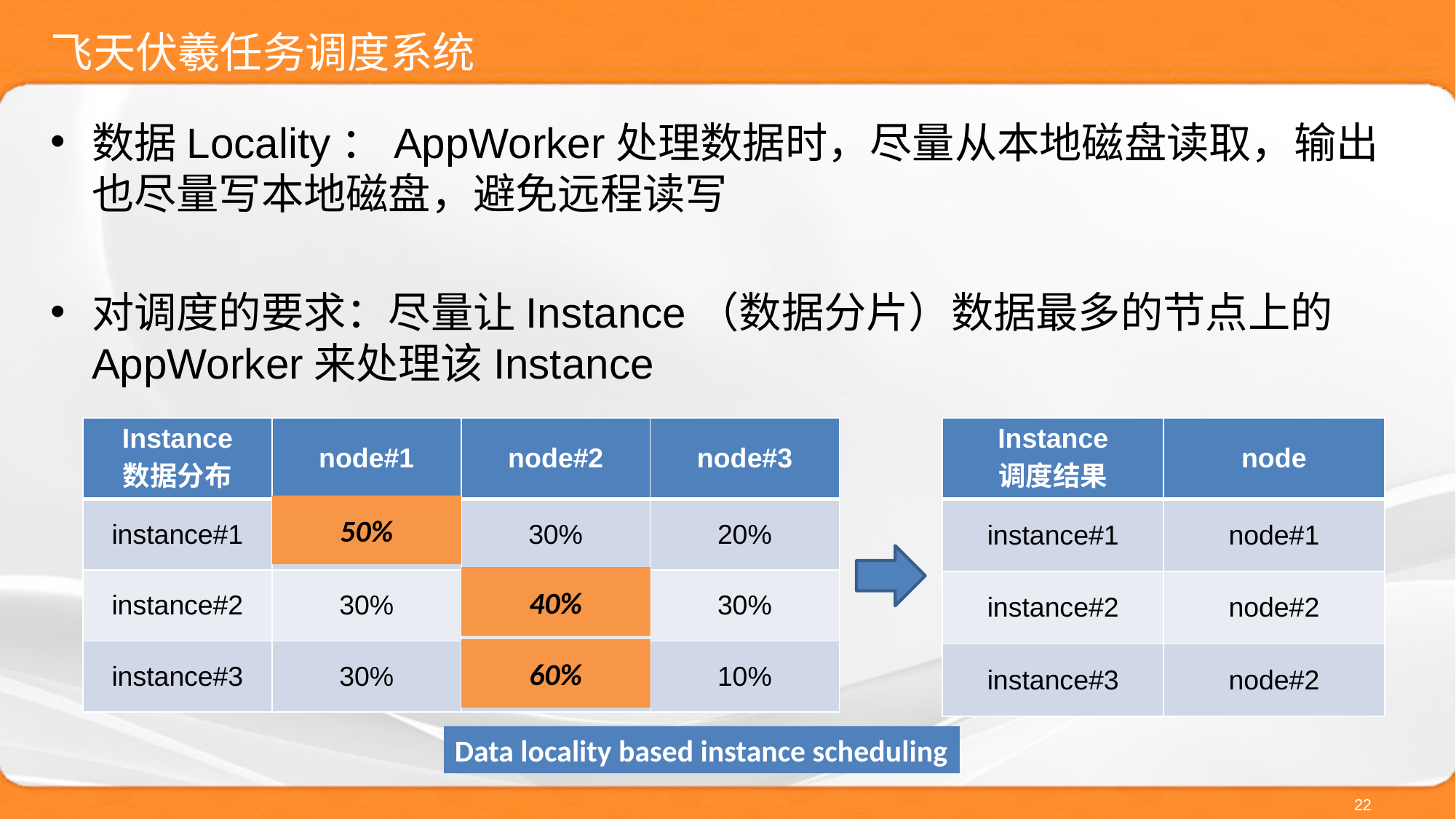

# 飞天伏羲任务调度系统
数据Locality：AppWorker处理数据时，尽量从本地磁盘读取，输出也尽量写本地磁盘，避免远程读写

对调度的要求：尽量让Instance（数据分片）数据最多的节点上的AppWorker来处理该Instance
| Instance 数据分布 | node#1 | node#2 | node#3 |
| --- | --- | --- | --- |
| instance#1 | 50% | 30% | 20% |
| instance#2 | 30% | 40% | 30% |
| instance#3 | 30% | 60% | 10% |
| Instance 调度结果 | node |
| --- | --- |
| instance#1 | node#1 |
| instance#2 | node#2 |
| instance#3 | node#2 |
50%

40%
60%
Data locality based instance scheduling
22